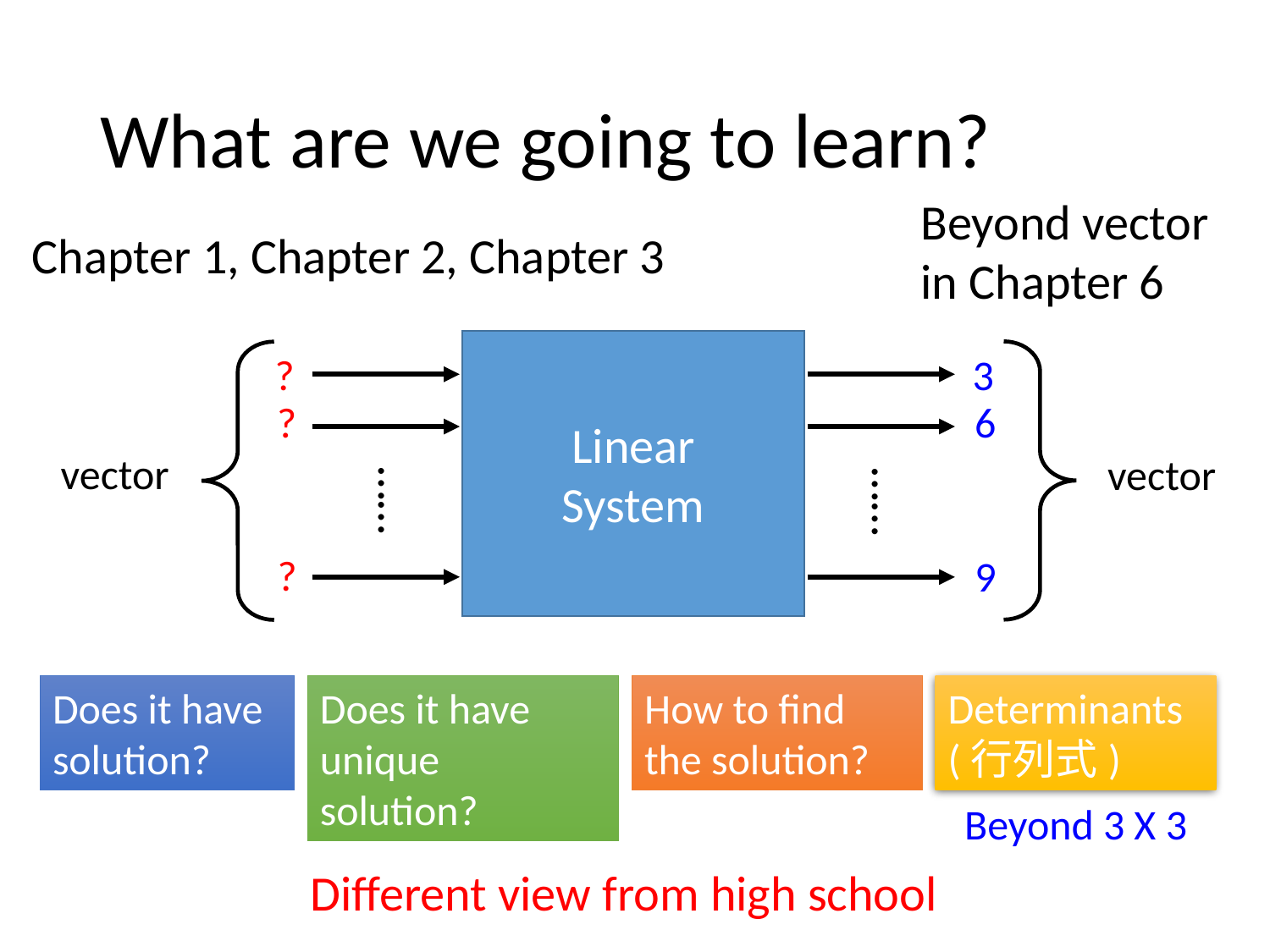

# What are we going to learn?
Beyond vector in Chapter 6
Chapter 1, Chapter 2, Chapter 3
Linear
System

?
3
?
6
vector
vector
……
……
?
9
Does it have unique solution?
How to find the solution?
Determinants (行列式)
Does it have solution?
Beyond 3 X 3
Different view from high school